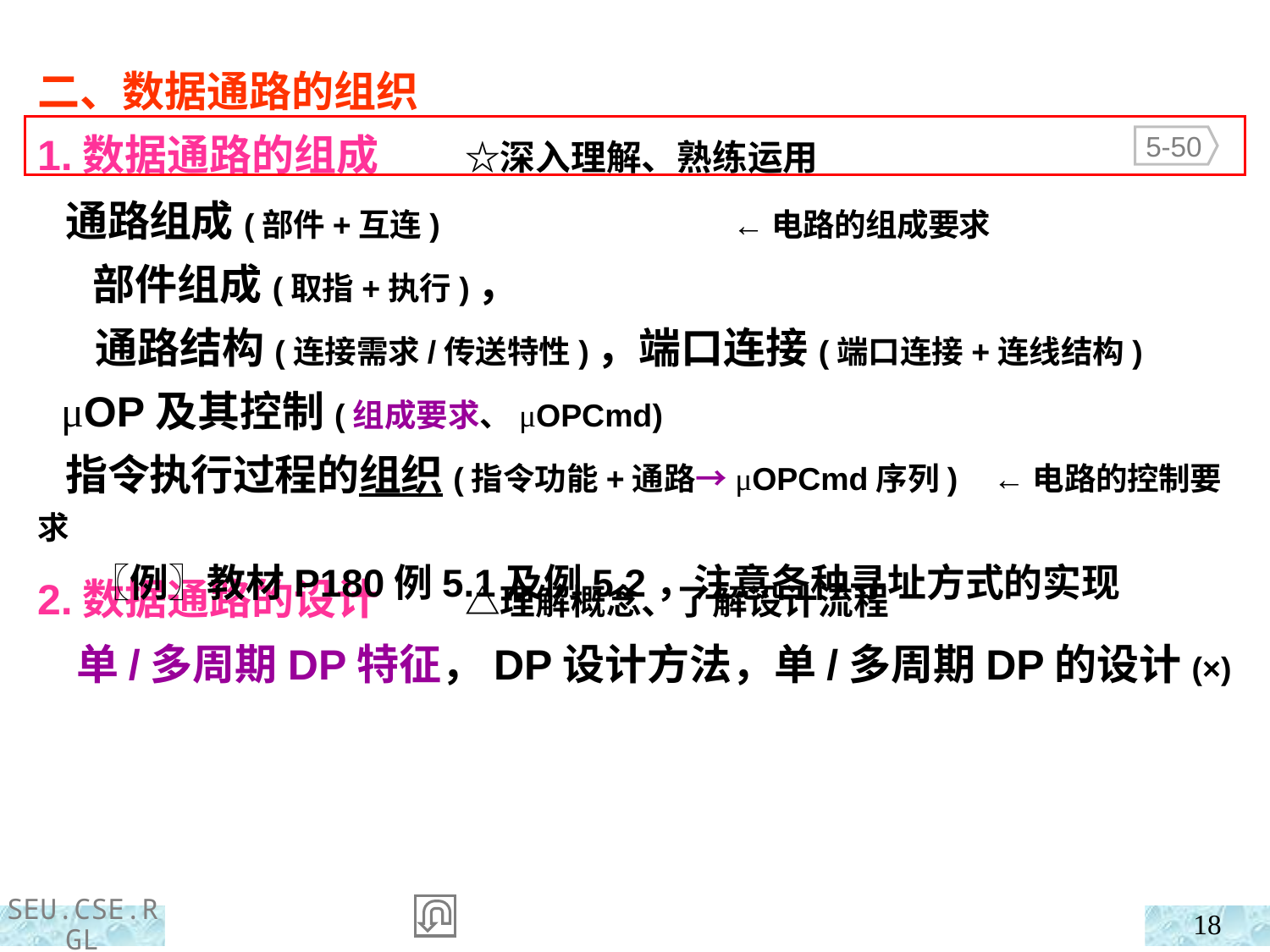

二、数据通路的组织
1.数据通路的组成         ☆深入理解、熟练运用

2.数据通路的设计         △理解概念、了解设计流程

5-50
  通路组成(部件+互连)                           ←电路的组成要求
     部件组成(取指+执行)，
     通路结构(连接需求/传送特性)，端口连接(端口连接+连线结构)
  μOP及其控制(组成要求、μOPCmd)
  指令执行过程的组织(指令功能+通路→μOPCmd序列)    ←电路的控制要求
     〖例〗教材P180例5.1及例5.2，注意各种寻址方式的实现
   单/多周期DP特征，DP设计方法，单/多周期DP的设计(×)

18